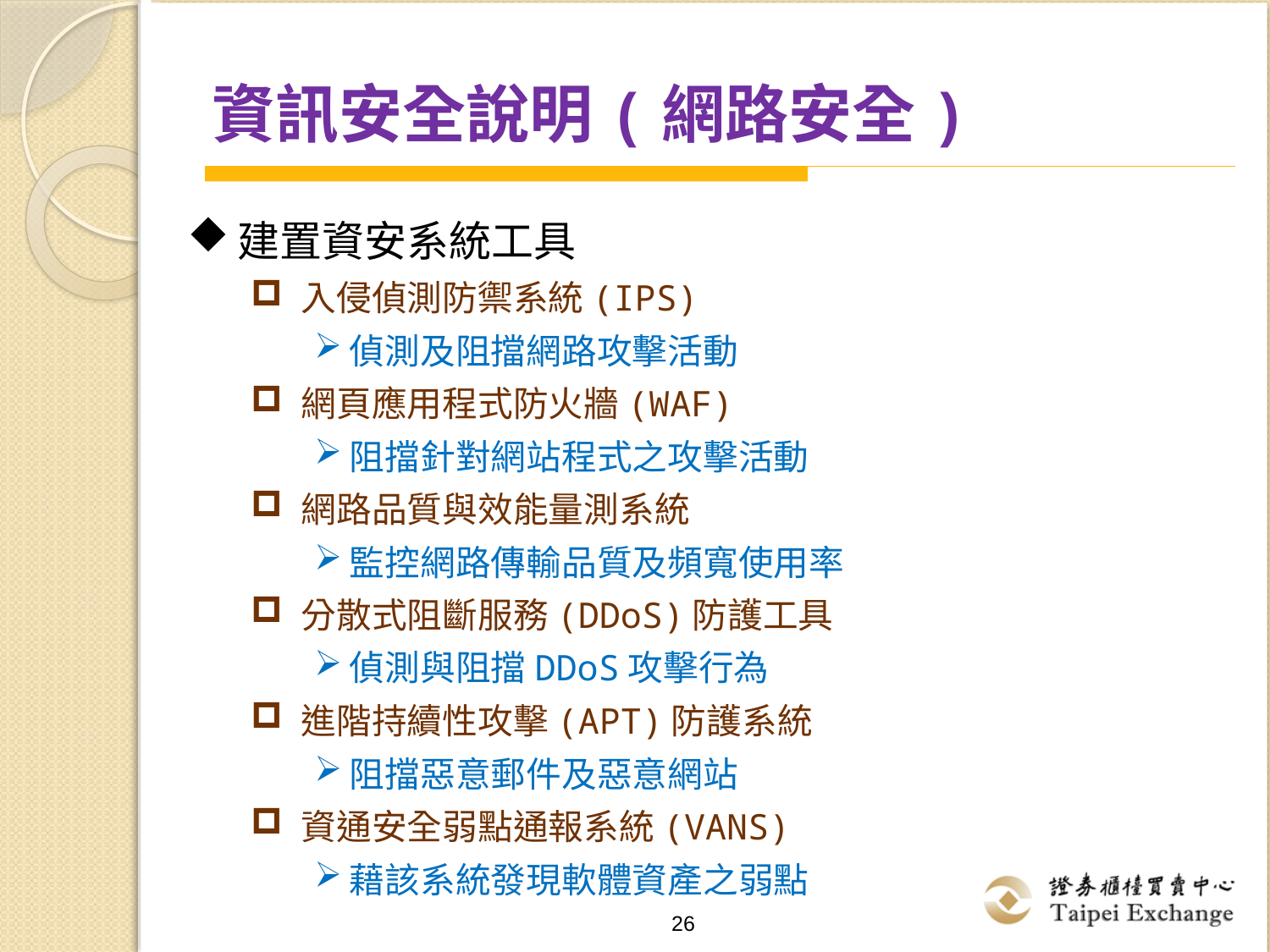

# 資訊安全說明(網路安全)
建置資安系統工具
入侵偵測防禦系統(IPS)
偵測及阻擋網路攻擊活動
網頁應用程式防火牆(WAF)
阻擋針對網站程式之攻擊活動
網路品質與效能量測系統
監控網路傳輸品質及頻寬使用率
分散式阻斷服務(DDoS)防護工具
偵測與阻擋DDoS攻擊行為
進階持續性攻擊(APT)防護系統
阻擋惡意郵件及惡意網站
資通安全弱點通報系統(VANS)
藉該系統發現軟體資產之弱點
26